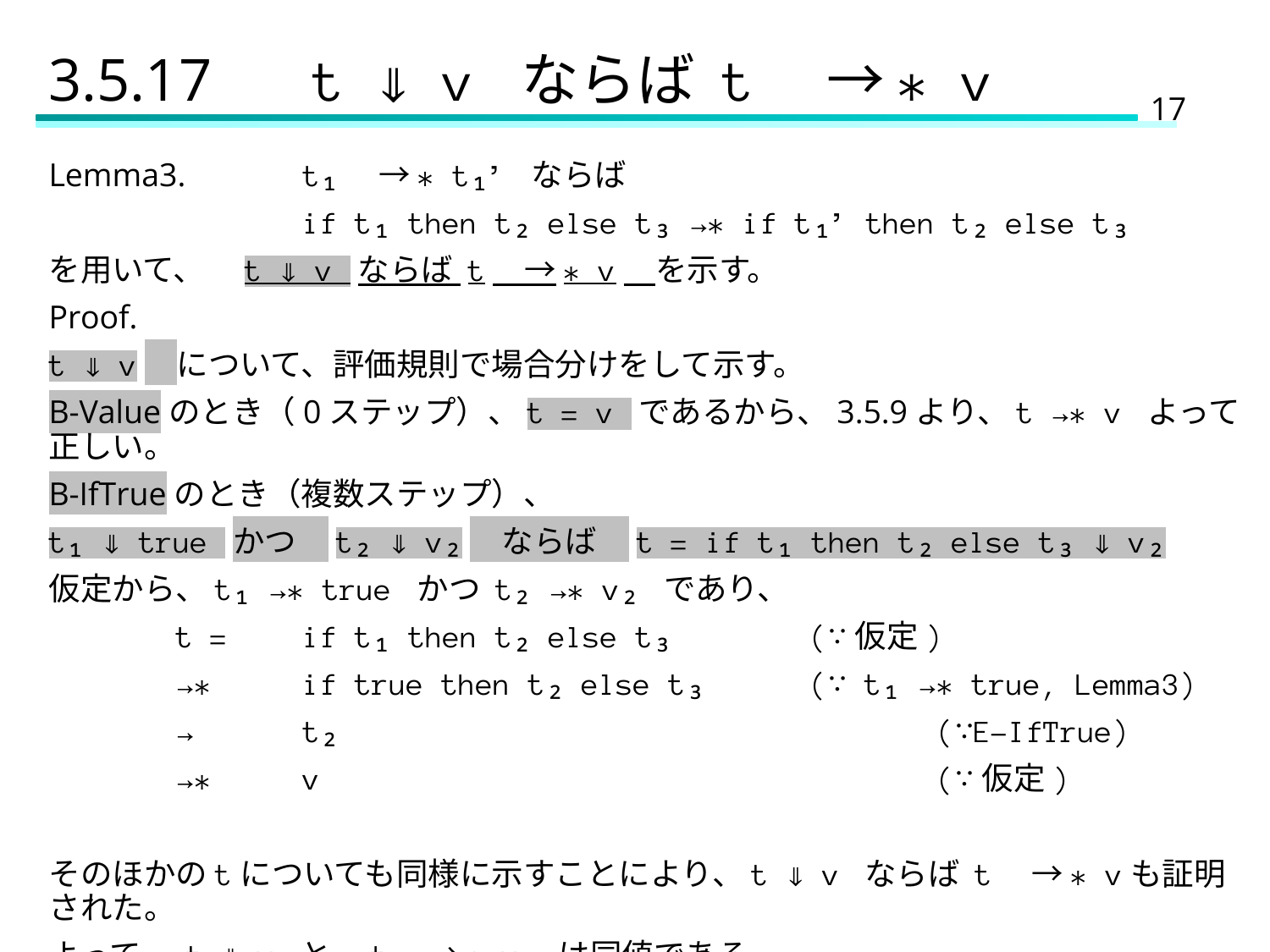

# 3.5.17 　t ⇓ v ならば t　→* v
Lemma3.	t₁　→* t₁’ ならば
		if t₁ then t₂ else t₃ →* if t₁’ then t₂ else t₃
を用いて、　t ⇓ v ならば t　→* v　を示す。
Proof.
t ⇓ v　について、評価規則で場合分けをして示す。
B-Valueのとき（0ステップ）、t = v であるから、3.5.9より、t →* v よって正しい。
B-IfTrueのとき（複数ステップ）、
t₁ ⇓ true かつ　t₂ ⇓ v₂　ならば　t = if t₁ then t₂ else t₃ ⇓ v₂
仮定から、t₁ →* true かつ t₂ →* v₂ であり、
	t =	if t₁ then t₂ else t₃		(∵仮定)
	→*	if true then t₂ else t₃	(∵ t₁ →* true, Lemma3)
	→	t₂					(∵E-IfTrue)
	→*	v					(∵仮定)

そのほかのtについても同様に示すことにより、t ⇓ v ならば t　→* vも証明された。
よって、 t ⇓ v と　t　→* v　は同値である。					　　　　□